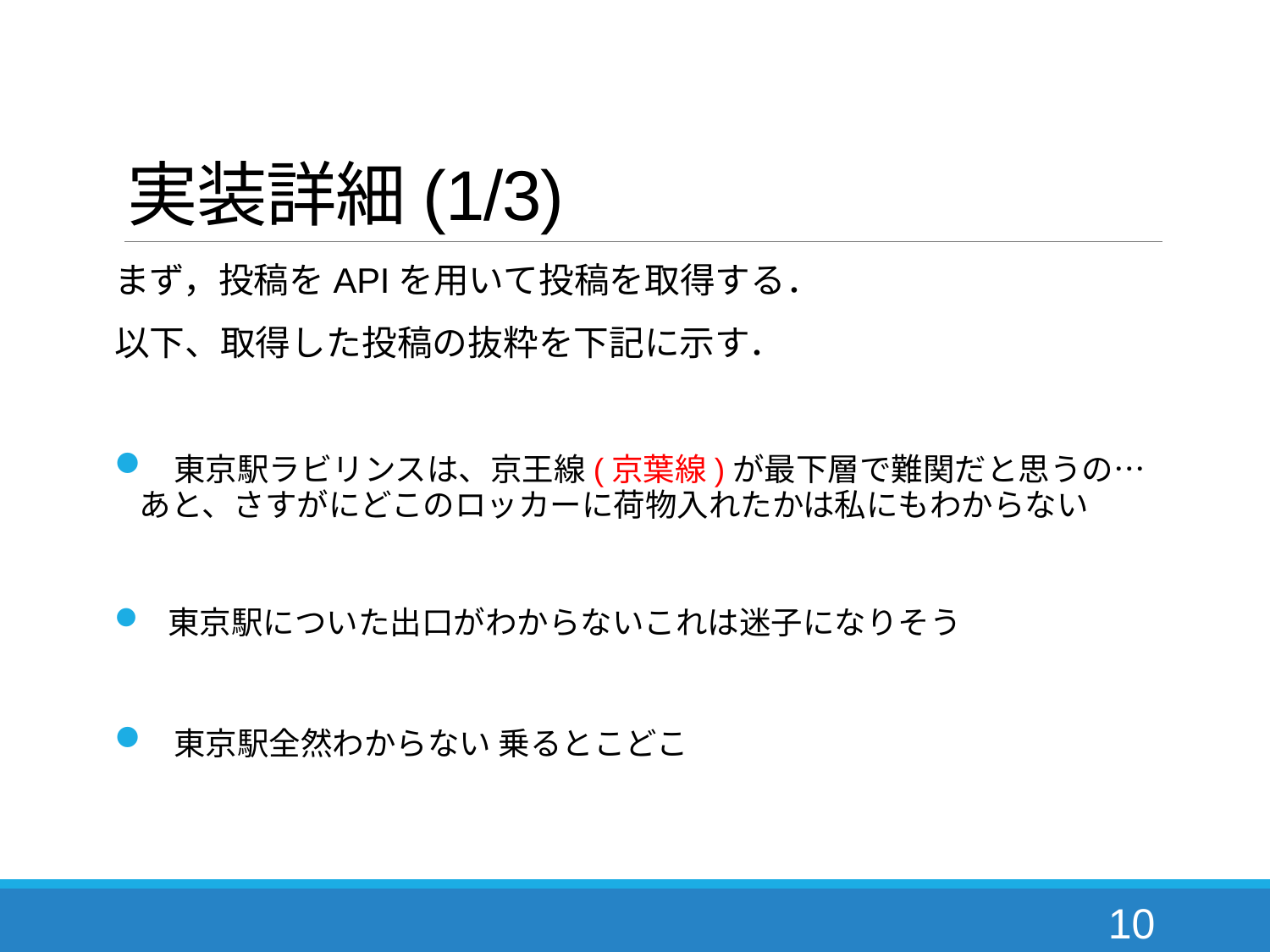

# 実装詳細(1/3)
まず，投稿をAPIを用いて投稿を取得する．
以下、取得した投稿の抜粋を下記に示す．

  東京駅ラビリンスは、京王線(京葉線)が最下層で難関だと思うの… あと、さすがにどこのロッカーに荷物入れたかは私にもわからない

  東京駅についた出口がわからないこれは迷子になりそう

  東京駅全然わからない 乗るとこどこ

10